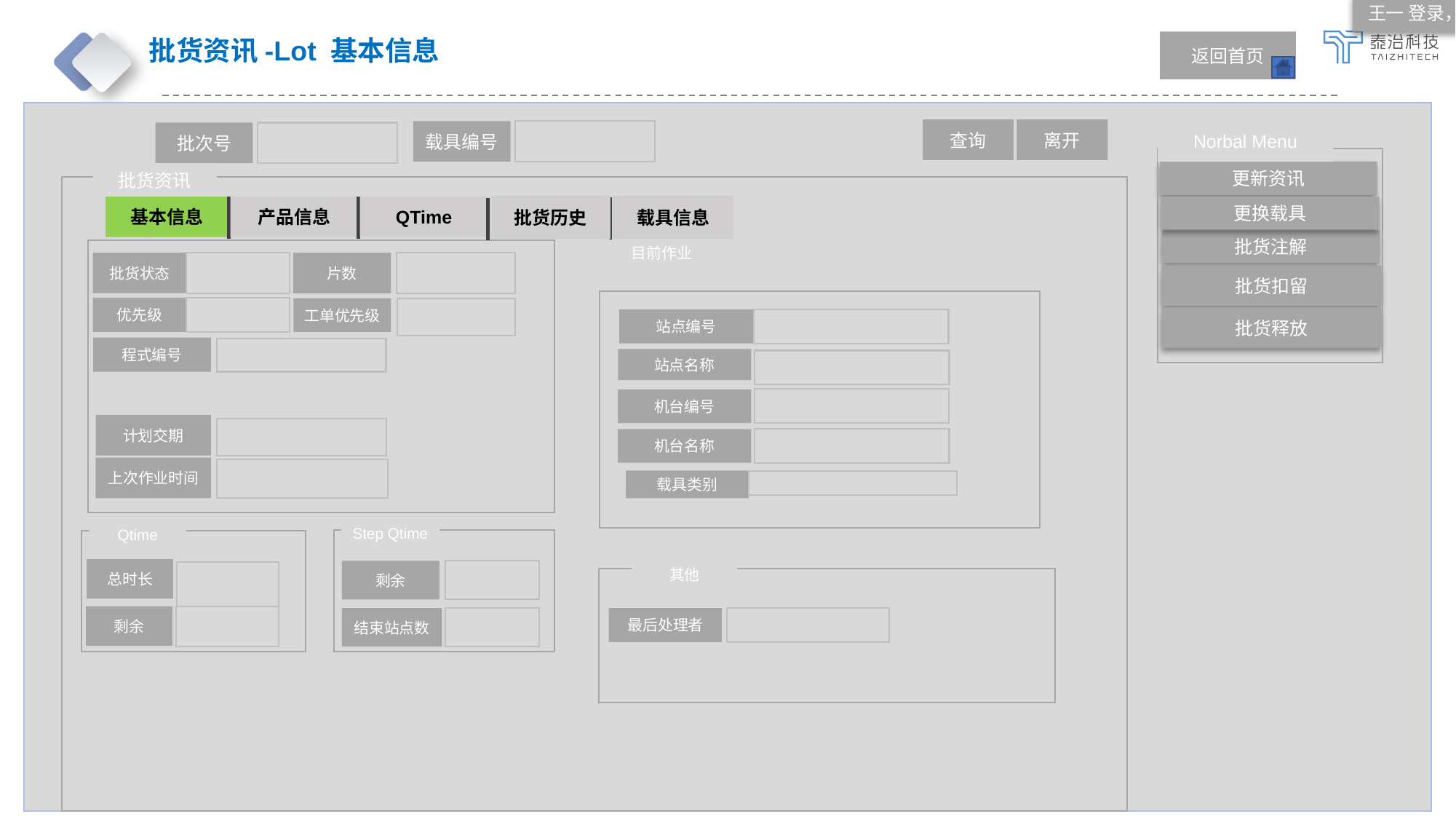

王一 登录，其他用户使用 请重新登录账号
# 批货资讯-Lot 基本信息
返回首页

查询
离开
Norbal Menu
载具编号

批次号

更新资讯
批货资讯

批货历史
载具信息
基本信息
产品信息
QTime
更换载具
批货注解

目前作业

批货状态

片数

批货扣留
优先级

工单优先级

批货释放
站点编号

程式编号

站点名称

机台编号
计划交期

机台名称
上次作业时间

载具类别

Step Qtime

剩余

结束站点数

Qtime

总时长

剩余
其他

最后处理者